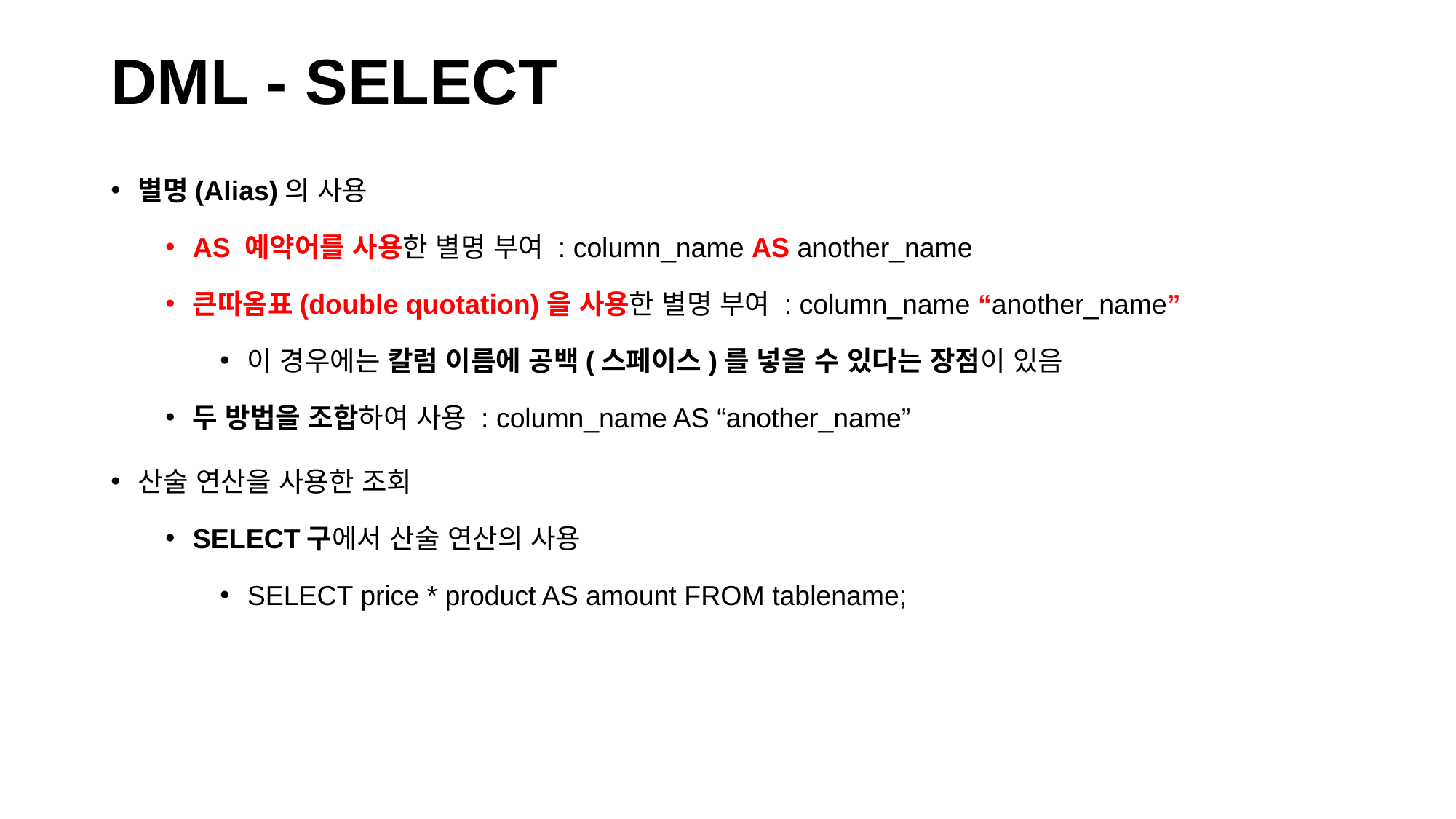

# DML - SELECT
별명(Alias)의 사용
AS 예약어를 사용한 별명 부여 : column_name AS another_name
큰따옴표(double quotation)을 사용한 별명 부여 : column_name “another_name”
이 경우에는 칼럼 이름에 공백(스페이스)를 넣을 수 있다는 장점이 있음
두 방법을 조합하여 사용 : column_name AS “another_name”
산술 연산을 사용한 조회
SELECT구에서 산술 연산의 사용
SELECT price * product AS amount FROM tablename;